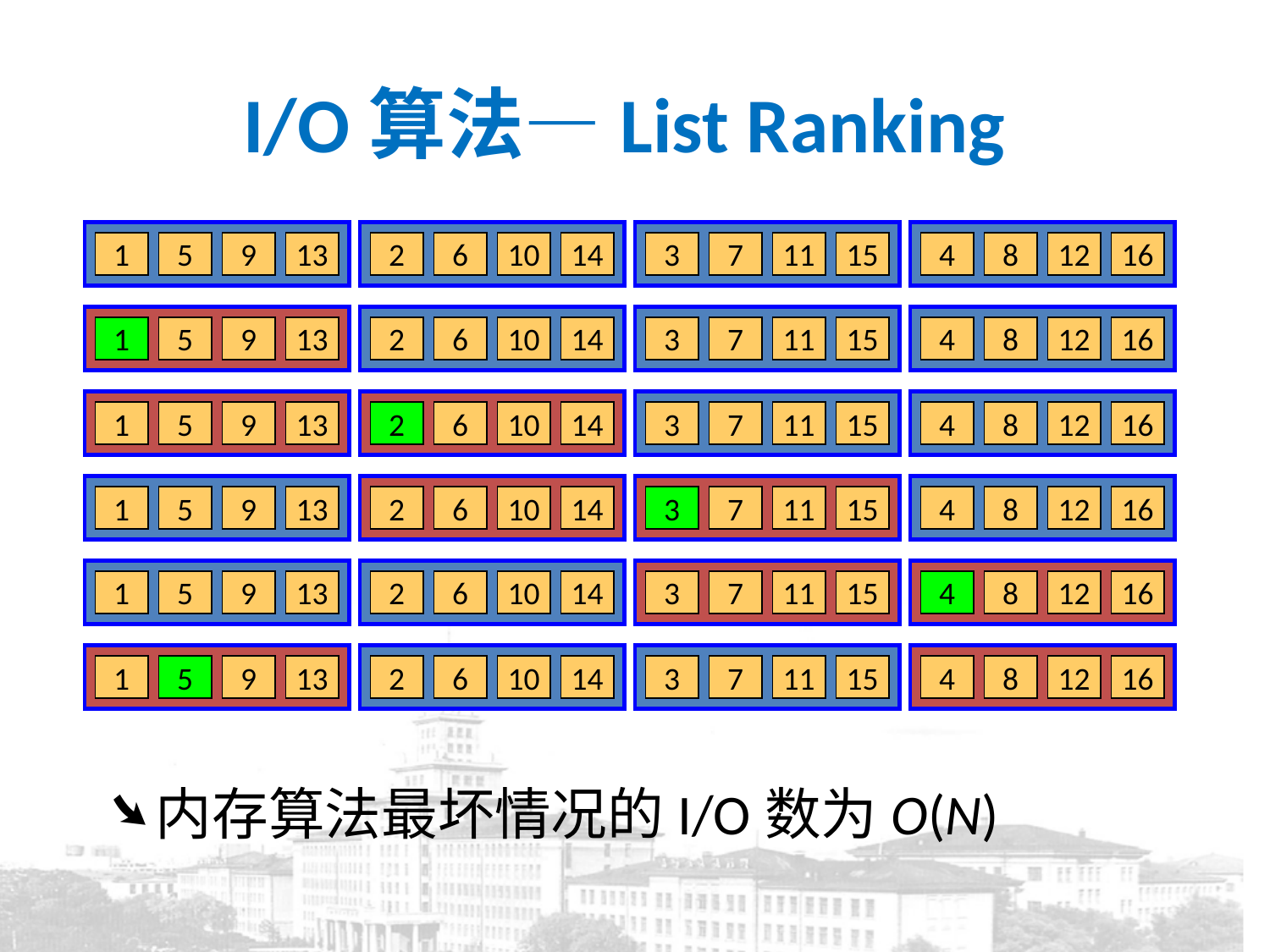

# I/O算法—List Ranking

1
5
9
13
2
6
10
14
3
7
11
15
4
8
12
16

1
5
9
13
2
6
10
14
3
7
11
15
4
8
12
16

1
5
9
13
2
6
10
14
3
7
11
15
4
8
12
16

1
5
9
13
2
6
10
14
3
7
11
15
4
8
12
16

1
5
9
13
2
6
10
14
3
7
11
15
4
8
12
16

1
5
9
13
2
6
10
14
3
7
11
15
4
8
12
16
内存算法最坏情况的I/O数为O(N)